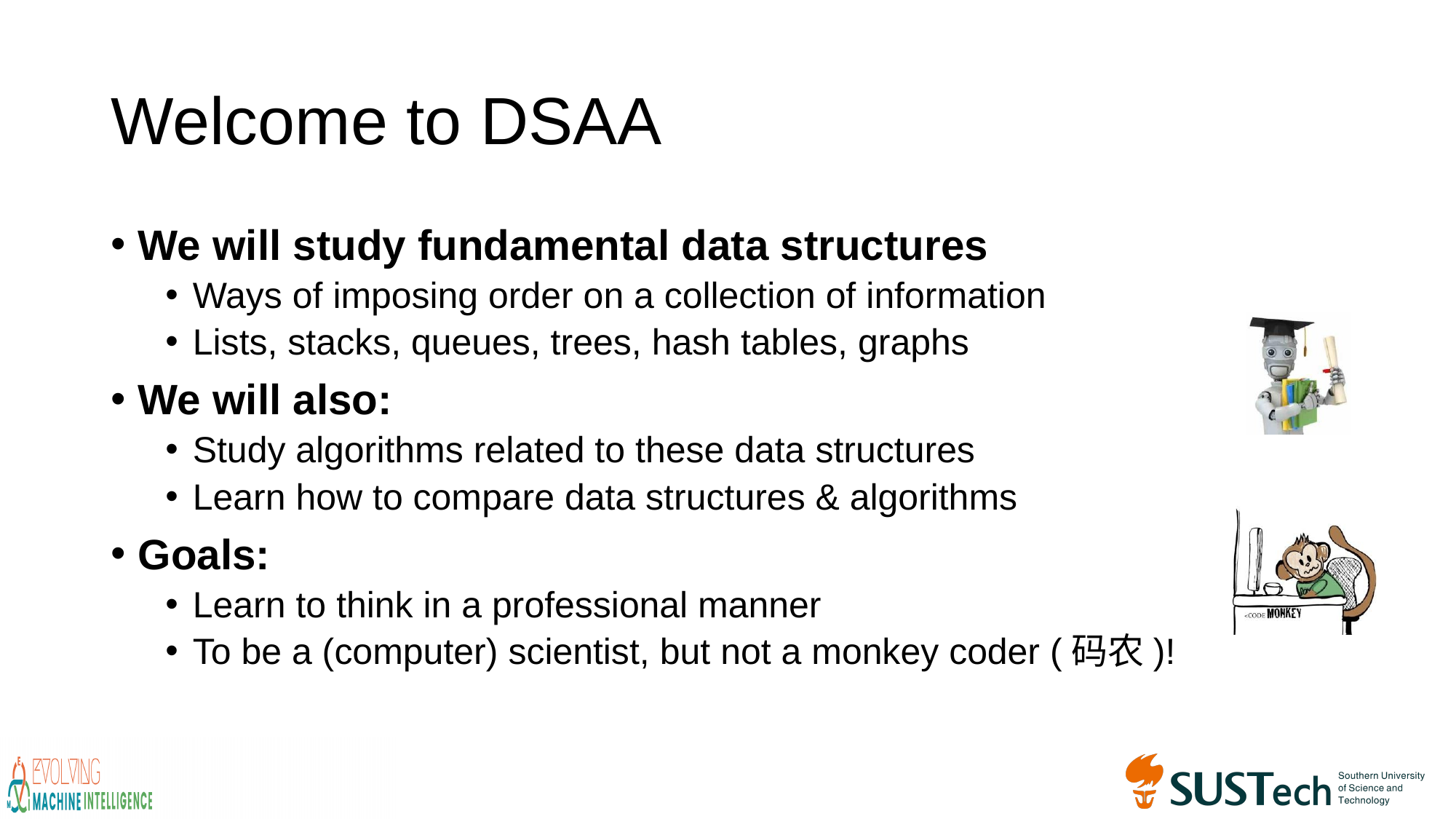

# Welcome to DSAA
We will study fundamental data structures
Ways of imposing order on a collection of information
Lists, stacks, queues, trees, hash tables, graphs
We will also:
Study algorithms related to these data structures
Learn how to compare data structures & algorithms
Goals:
Learn to think in a professional manner
To be a (computer) scientist, but not a monkey coder (码农)!